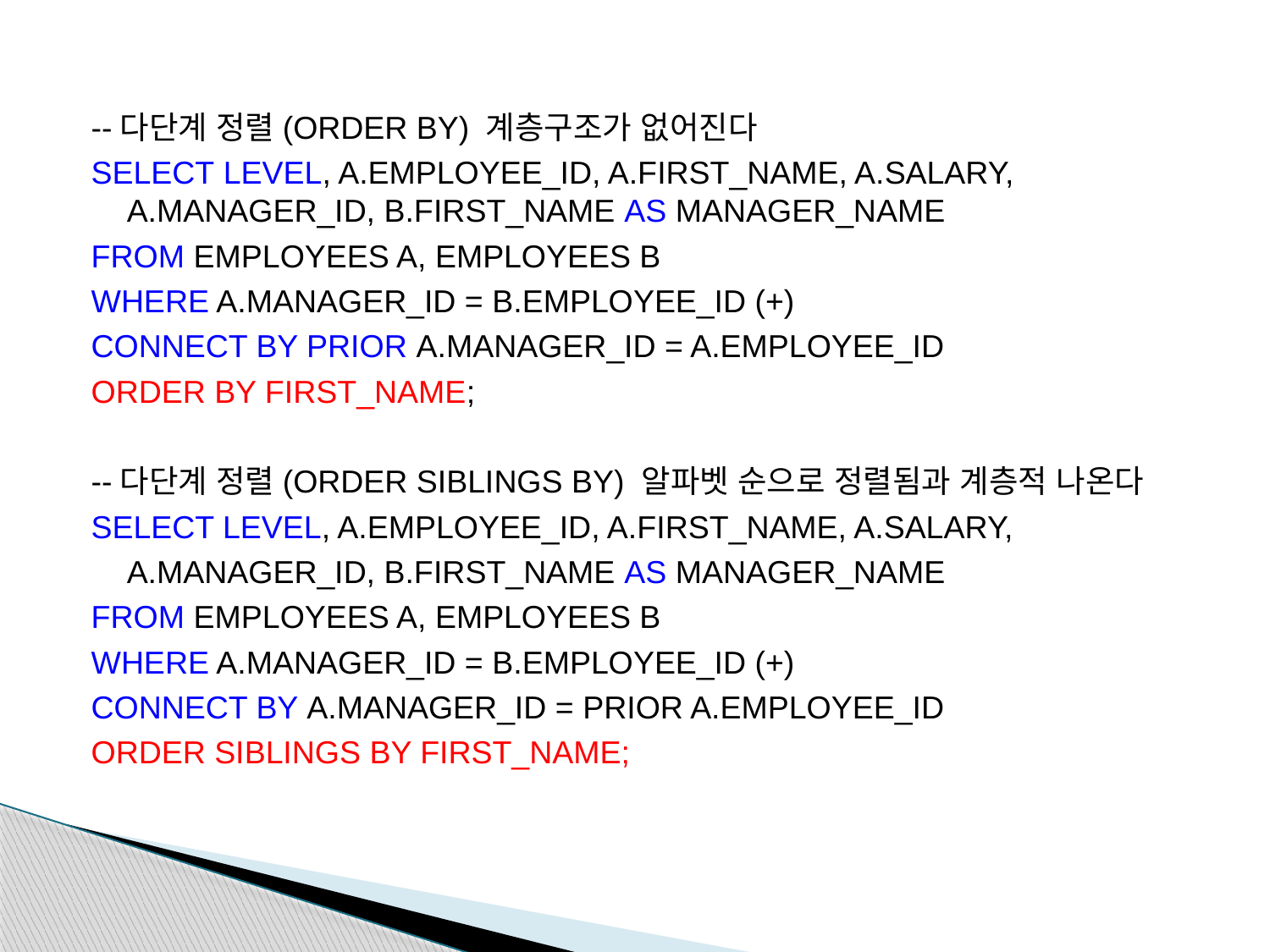

--다단계 정렬(ORDER BY) 계층구조가 없어진다
SELECT LEVEL, A.EMPLOYEE_ID, A.FIRST_NAME, A.SALARY, A.MANAGER_ID, B.FIRST_NAME AS MANAGER_NAME
FROM EMPLOYEES A, EMPLOYEES B
WHERE A.MANAGER_ID = B.EMPLOYEE_ID (+)
CONNECT BY PRIOR A.MANAGER_ID = A.EMPLOYEE_ID
ORDER BY FIRST_NAME;

--다단계 정렬(ORDER SIBLINGS BY) 알파벳 순으로 정렬됨과 계층적 나온다
SELECT LEVEL, A.EMPLOYEE_ID, A.FIRST_NAME, A.SALARY,
	A.MANAGER_ID, B.FIRST_NAME AS MANAGER_NAME
FROM EMPLOYEES A, EMPLOYEES B
WHERE A.MANAGER_ID = B.EMPLOYEE_ID (+)
CONNECT BY A.MANAGER_ID = PRIOR A.EMPLOYEE_ID
ORDER SIBLINGS BY FIRST_NAME;